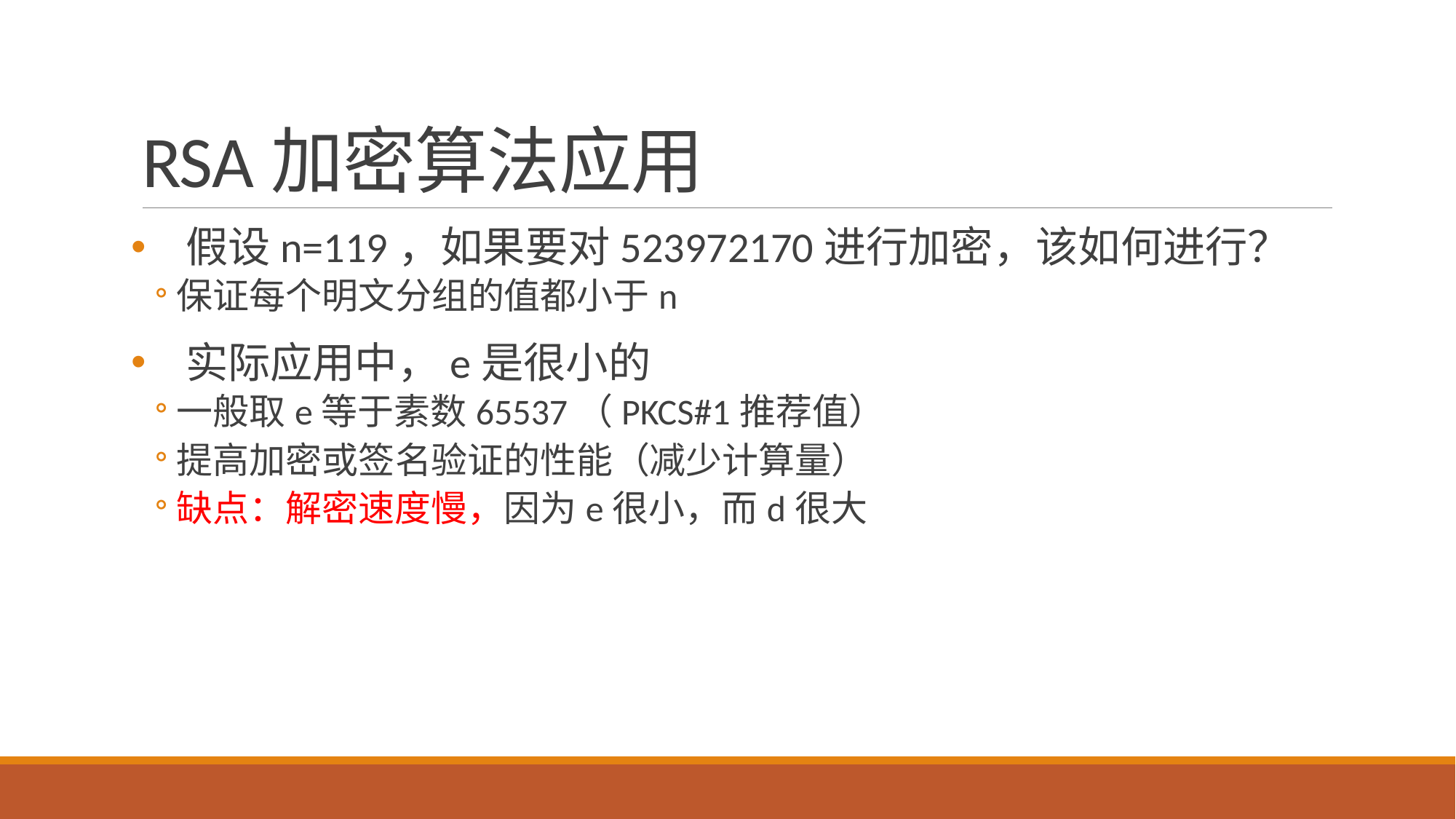

# RSA加密算法应用
假设n=119，如果要对523972170进行加密，该如何进行？
保证每个明文分组的值都小于n
实际应用中，e是很小的
一般取e等于素数65537（PKCS#1推荐值）
提高加密或签名验证的性能（减少计算量）
缺点：解密速度慢，因为e很小，而d很大